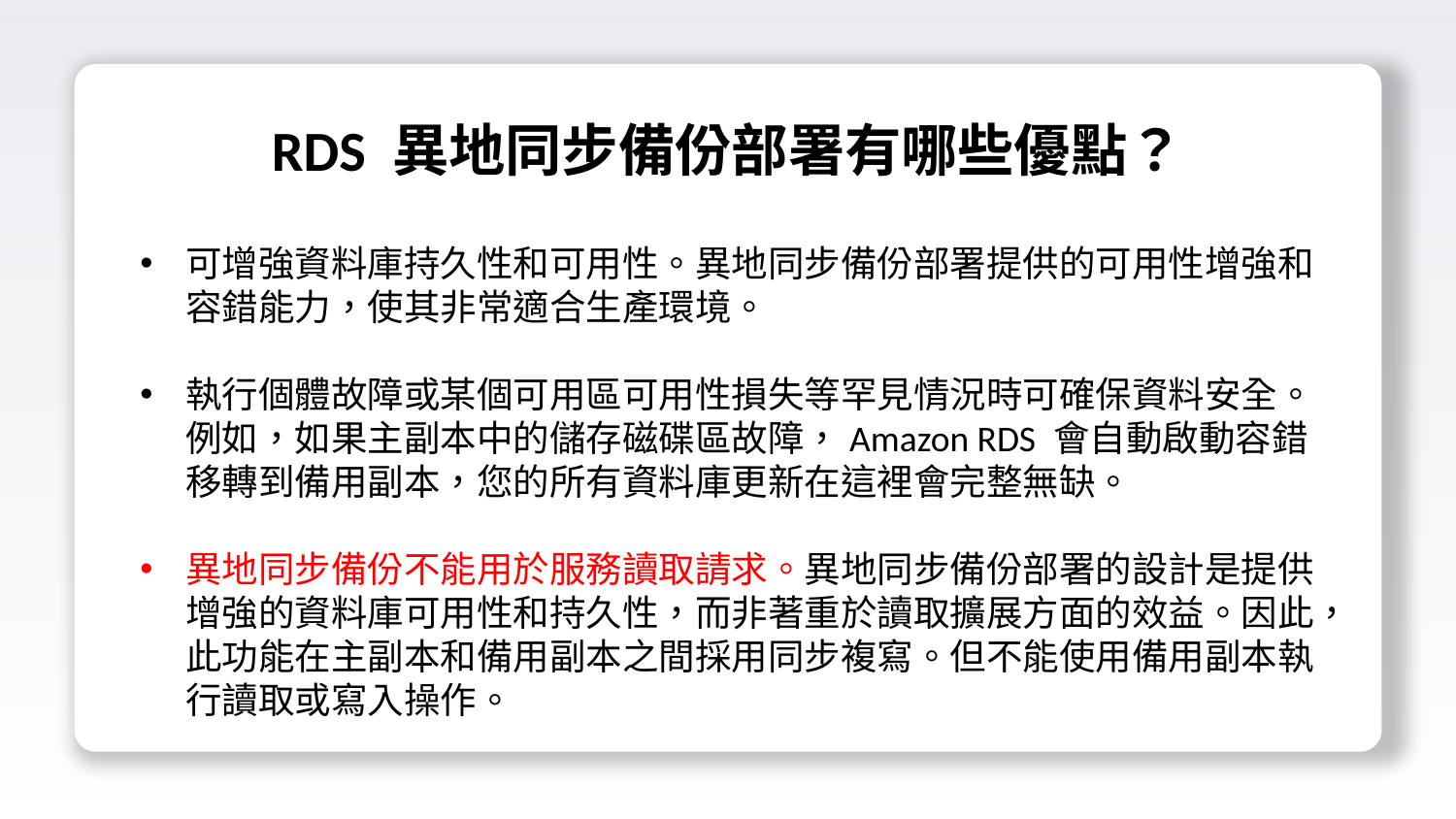

RDS 異地同步備份部署有哪些優點？
可增強資料庫持久性和可用性。異地同步備份部署提供的可用性增強和容錯能力，使其非常適合生產環境。

執行個體故障或某個可用區可用性損失等罕見情況時可確保資料安全。例如，如果主副本中的儲存磁碟區故障，Amazon RDS 會自動啟動容錯移轉到備用副本，您的所有資料庫更新在這裡會完整無缺。

異地同步備份不能用於服務讀取請求。異地同步備份部署的設計是提供增強的資料庫可用性和持久性，而非著重於讀取擴展方面的效益。因此，此功能在主副本和備用副本之間採用同步複寫。但不能使用備用副本執行讀取或寫入操作。